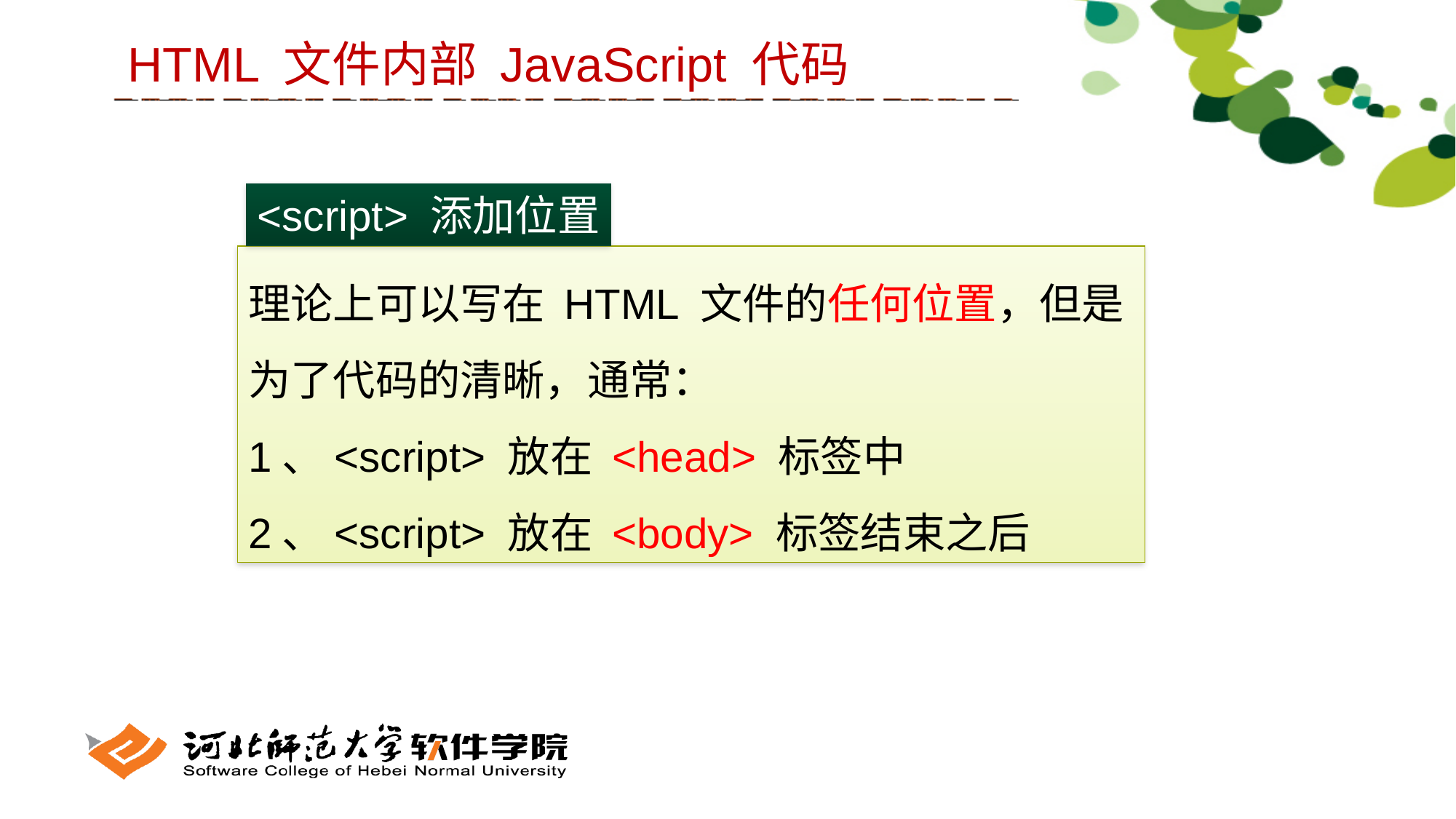

HTML 文件内部 JavaScript 代码

<script> 添加位置
理论上可以写在 HTML 文件的任何位置，但是为了代码的清晰，通常：
1、<script> 放在 <head> 标签中
2、<script> 放在 <body> 标签结束之后